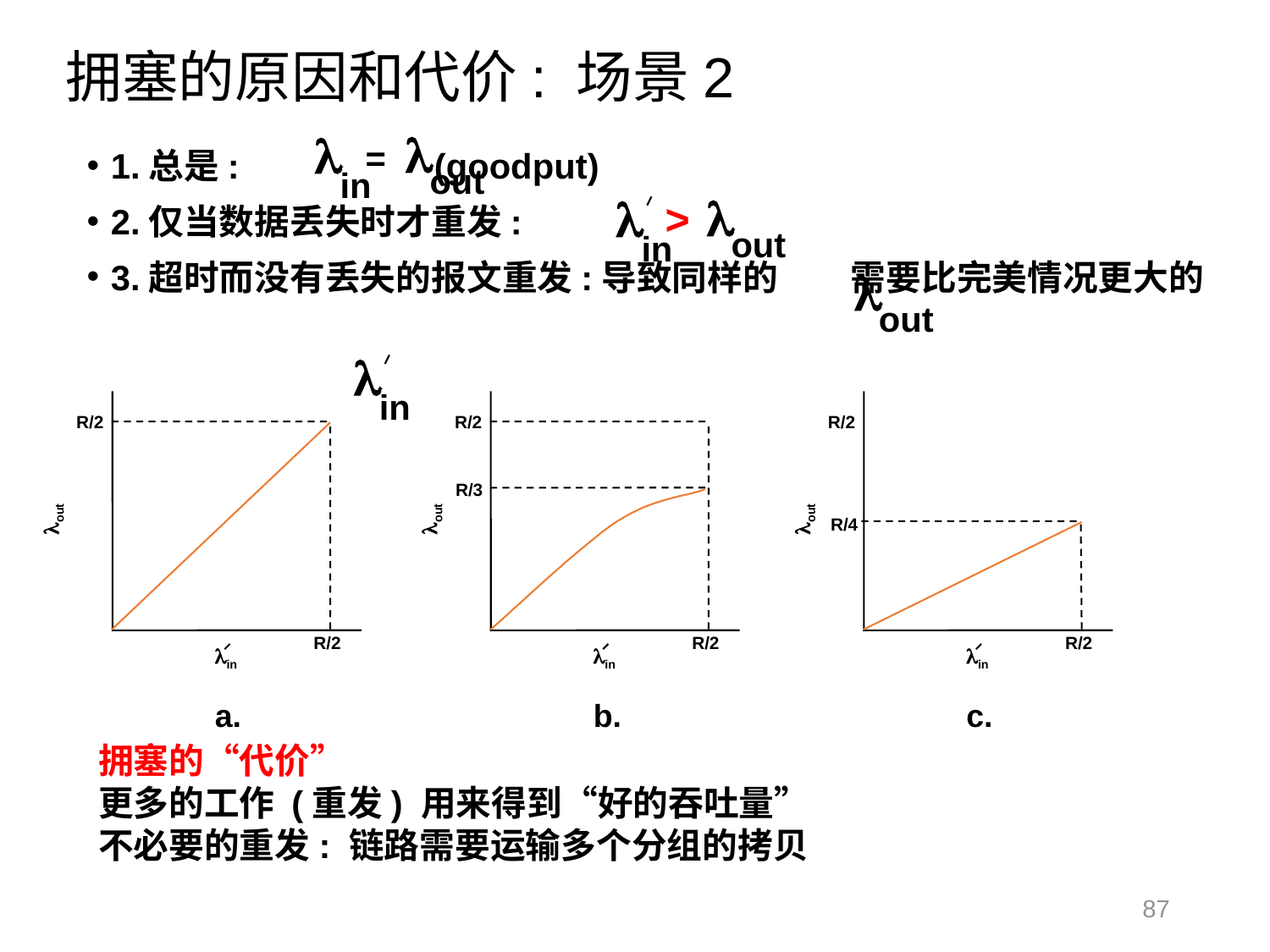

# 拥塞的原因和代价: 场景2
λ
out
λ
in
=
1.总是:                    (goodput)
2.仅当数据丢失时才重发:
3.超时而没有丢失的报文重发:导致同样的         需要比完美情况更大的

λ
out
λ
in
>

λ
out
λ
in

R/2

λout
R/2

λin

a.

R/2
R/2

R/3

λout
λout
R/4

R/2
R/2

λin

λin

b.
c.

拥塞的“代价”
更多的工作 (重发) 用来得到“好的吞吐量”
不必要的重发: 链路需要运输多个分组的拷贝

87